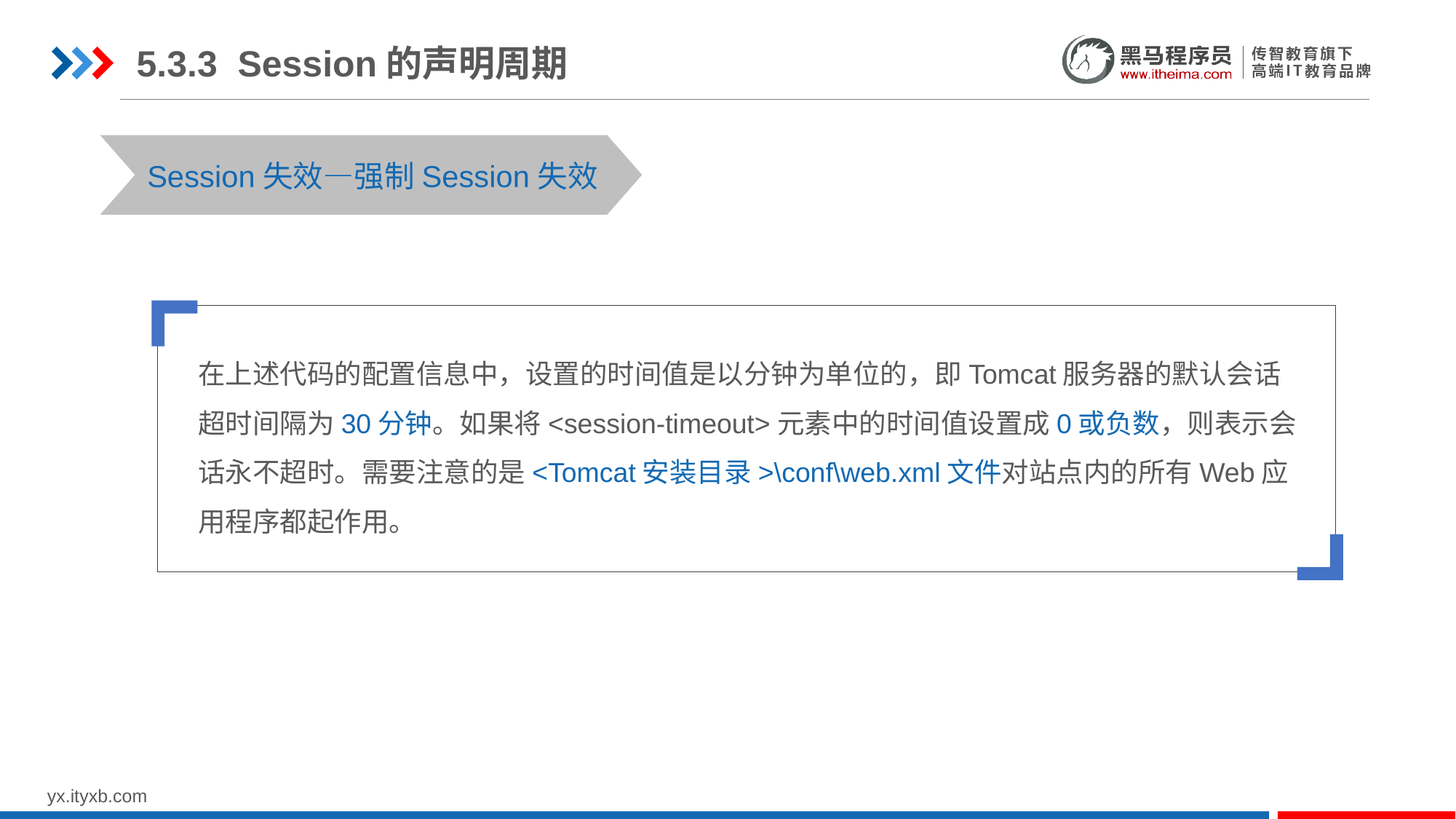

5.3.3  Session的声明周期

Session失效—强制Session失效

在上述代码的配置信息中，设置的时间值是以分钟为单位的，即Tomcat服务器的默认会话超时间隔为30分钟。如果将<session-timeout>元素中的时间值设置成0或负数，则表示会话永不超时。需要注意的是<Tomcat安装目录>\conf\web.xml文件对站点内的所有Web应用程序都起作用。